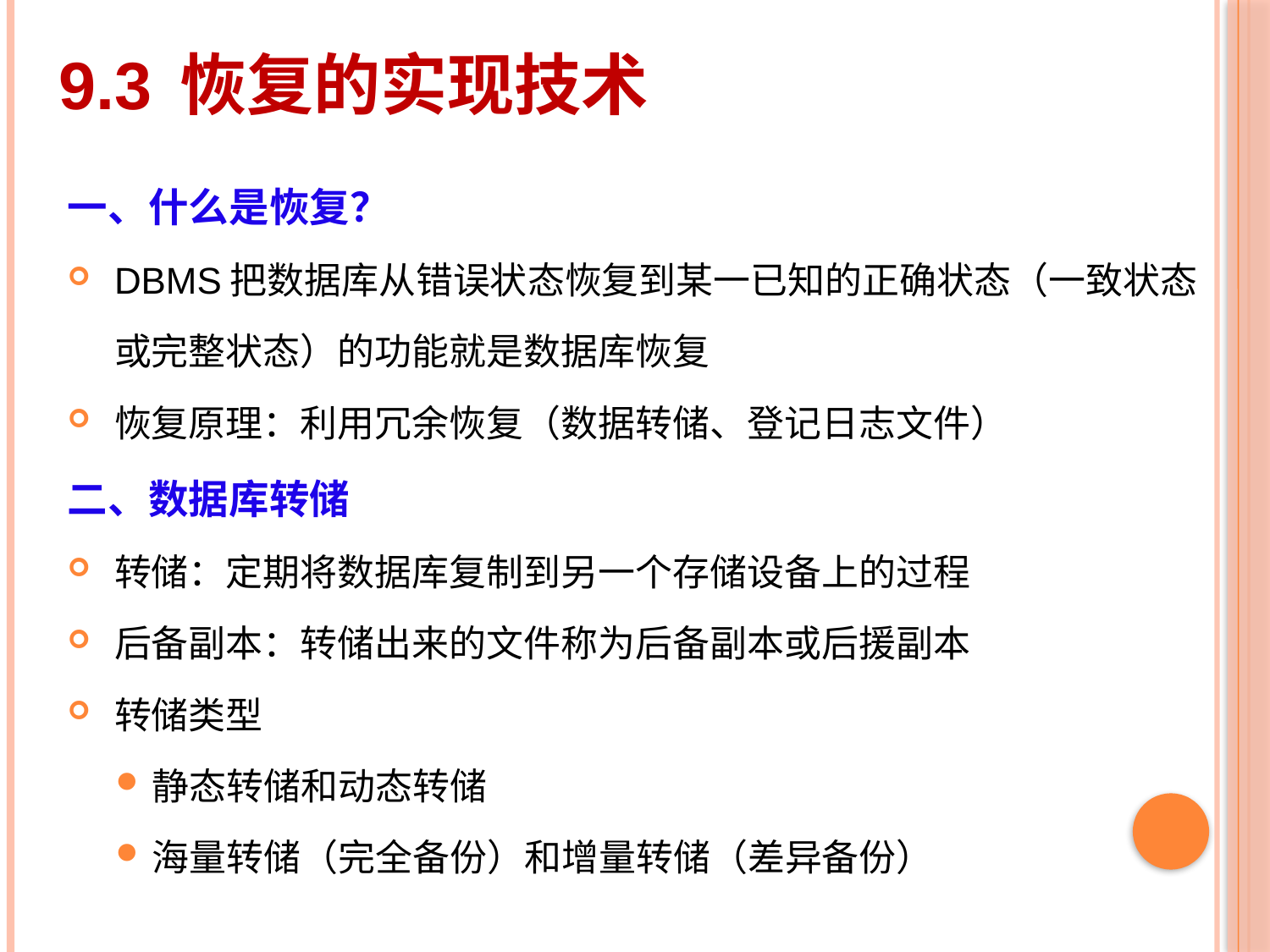

# 9.3	恢复的实现技术
一、什么是恢复？
DBMS把数据库从错误状态恢复到某一已知的正确状态（一致状态或完整状态）的功能就是数据库恢复
恢复原理：利用冗余恢复（数据转储、登记日志文件）
二、数据库转储
转储：定期将数据库复制到另一个存储设备上的过程
后备副本：转储出来的文件称为后备副本或后援副本
转储类型
静态转储和动态转储
海量转储（完全备份）和增量转储（差异备份）